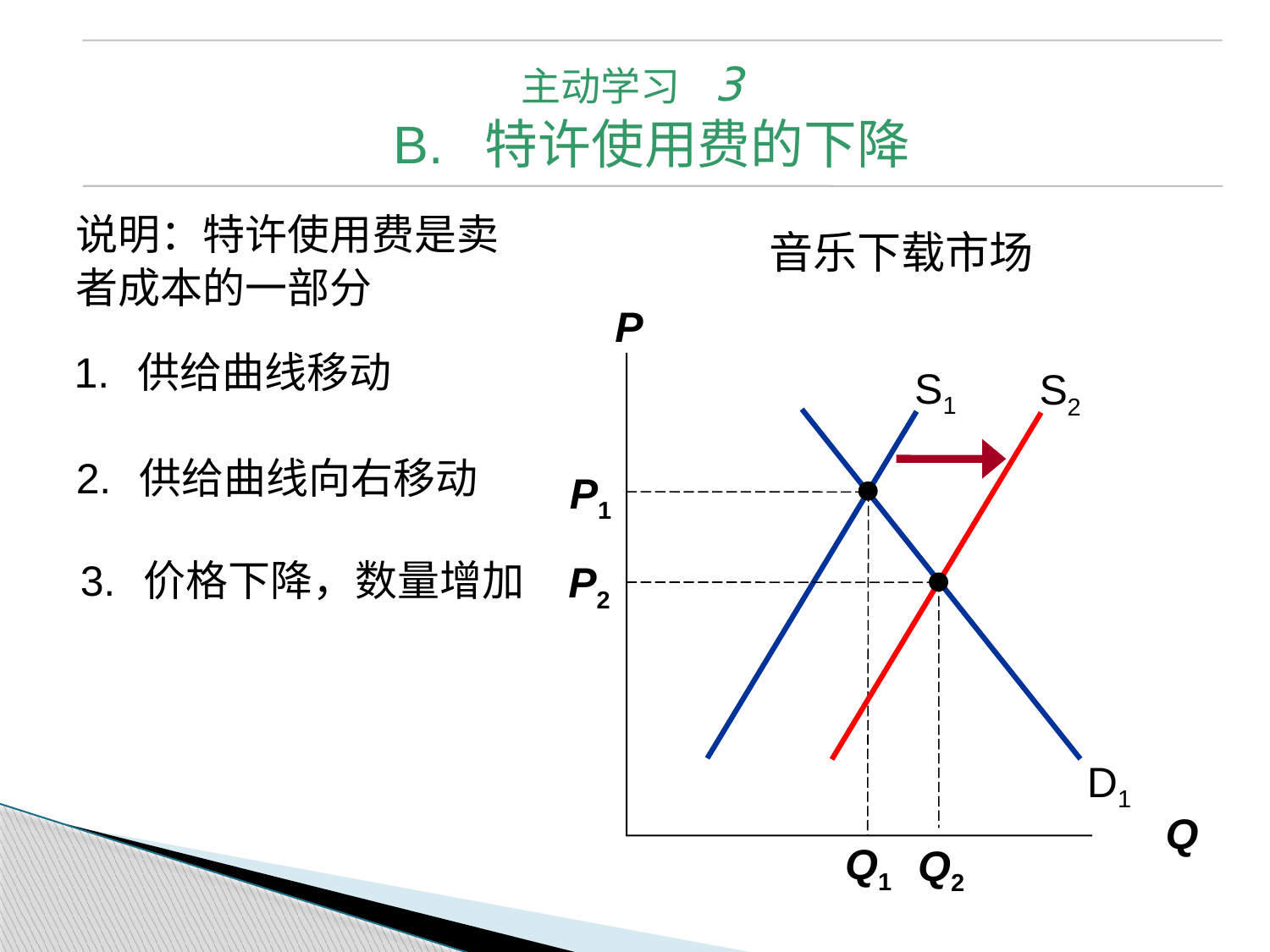

主动学习   3
B.  特许使用费的下降
说明：特许使用费是卖者成本的一部分
音乐下载市场
P

Q
1.	供给曲线移动
S1

S2

D1
2.	供给曲线向右移动

P1

Q1
3.	价格下降，数量增加
P2

Q2